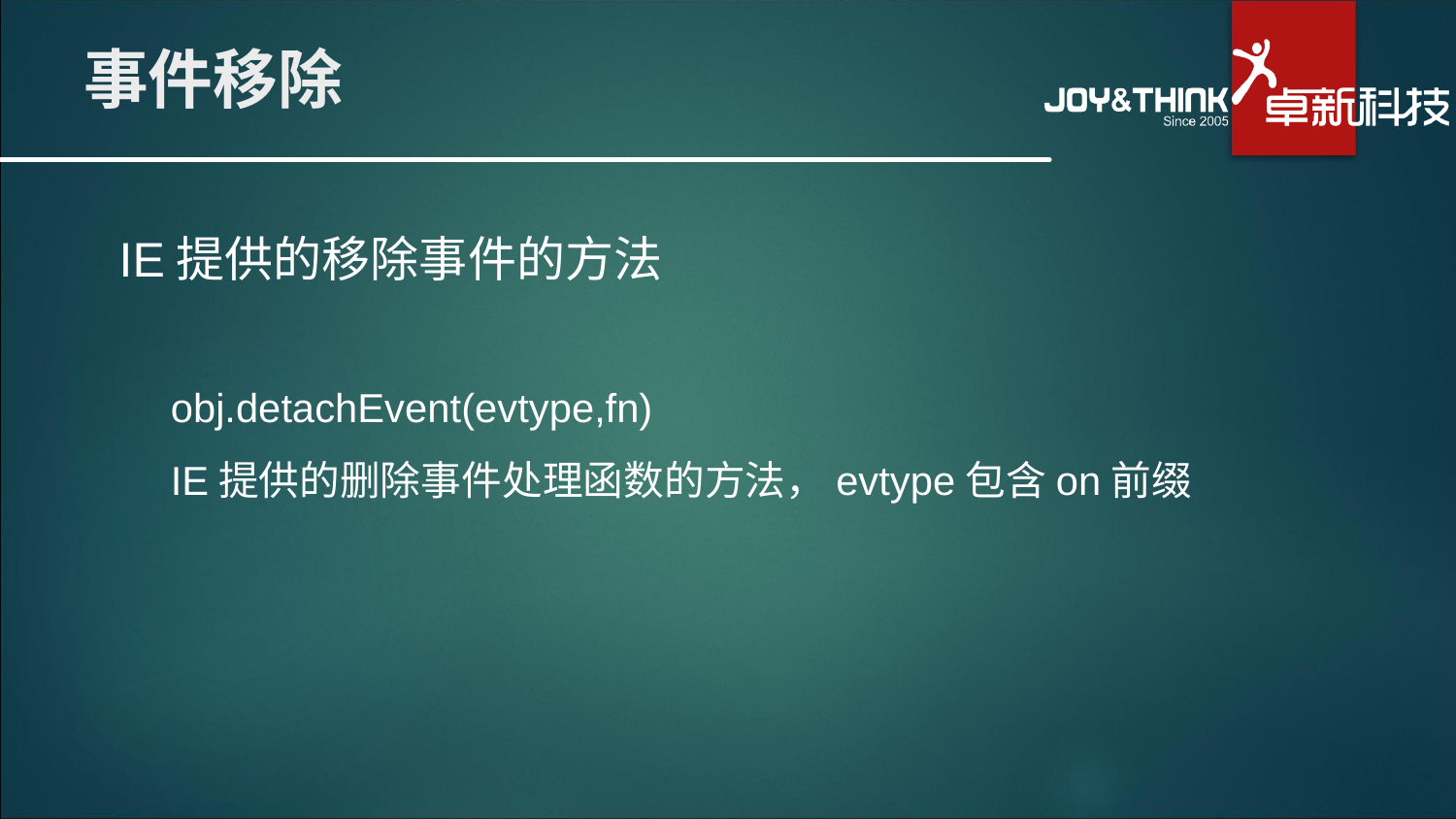

# 事件移除
IE提供的移除事件的方法
obj.detachEvent(evtype,fn)
IE提供的删除事件处理函数的方法，evtype包含on前缀